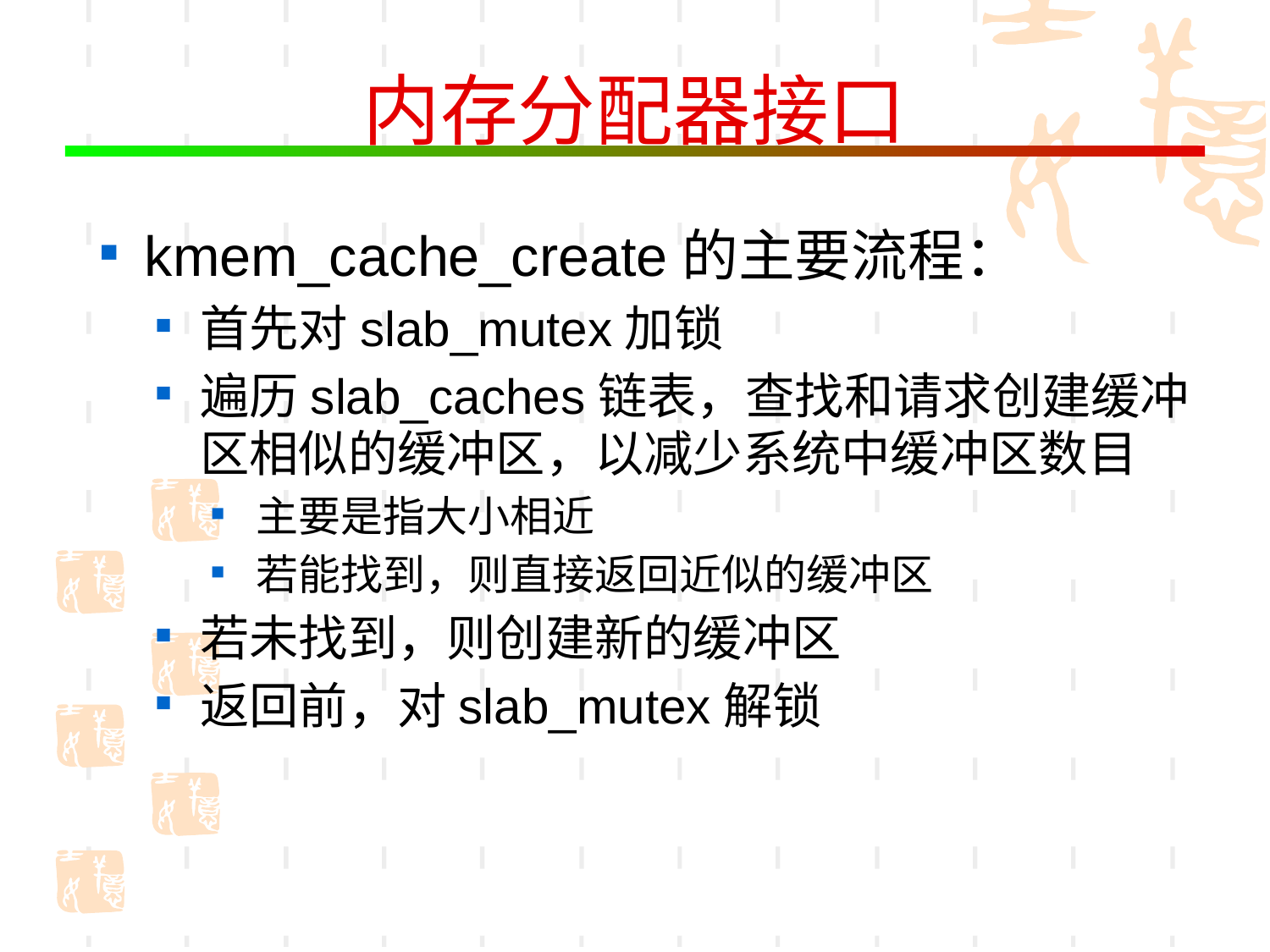

# 内存分配器接口
kmem_cache_create的主要流程：
首先对slab_mutex加锁
遍历slab_caches链表，查找和请求创建缓冲区相似的缓冲区，以减少系统中缓冲区数目
主要是指大小相近
若能找到，则直接返回近似的缓冲区
若未找到，则创建新的缓冲区
返回前，对slab_mutex解锁